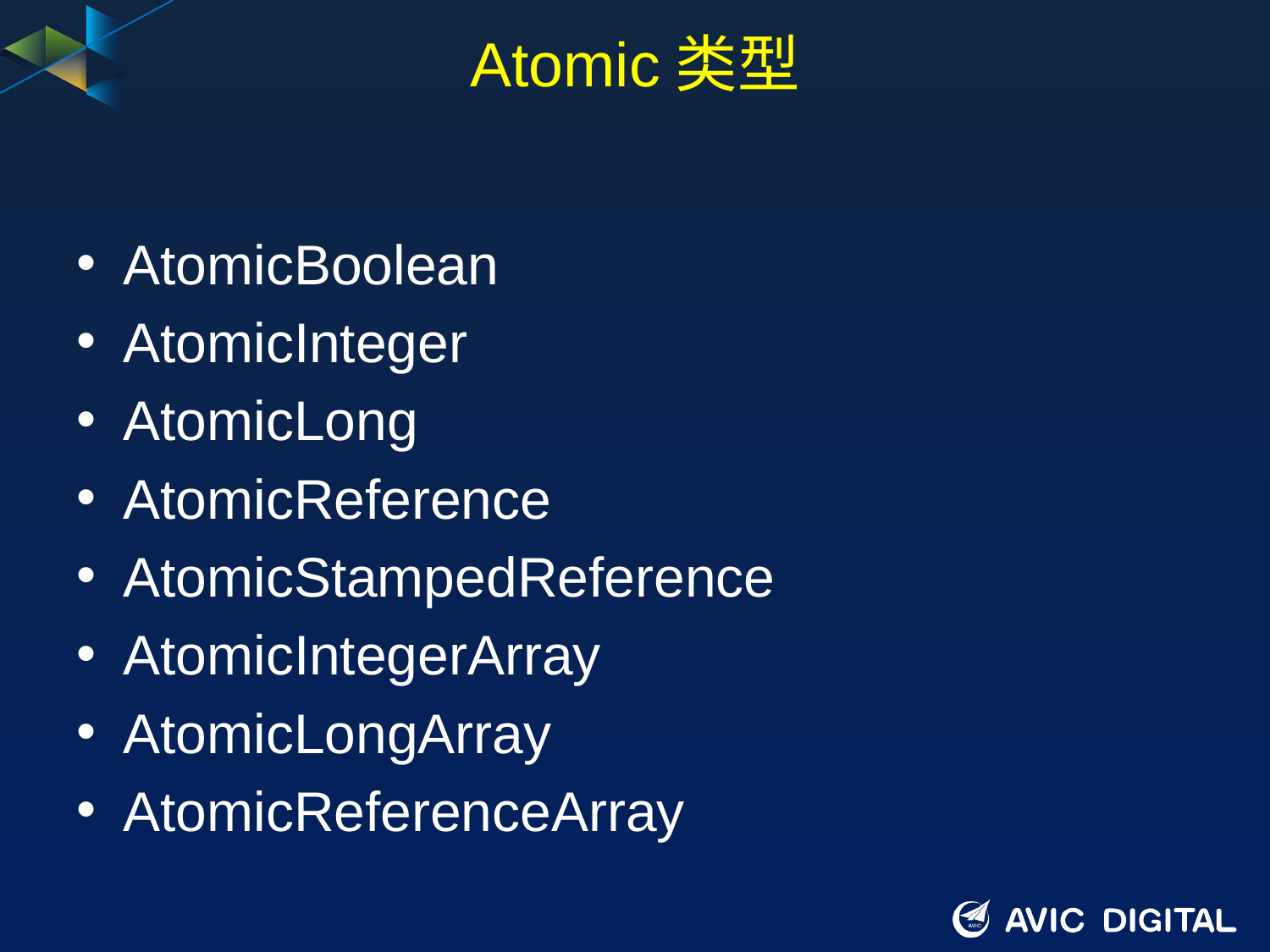

# Atomic类型
AtomicBoolean
AtomicInteger
AtomicLong
AtomicReference
AtomicStampedReference
AtomicIntegerArray
AtomicLongArray
AtomicReferenceArray